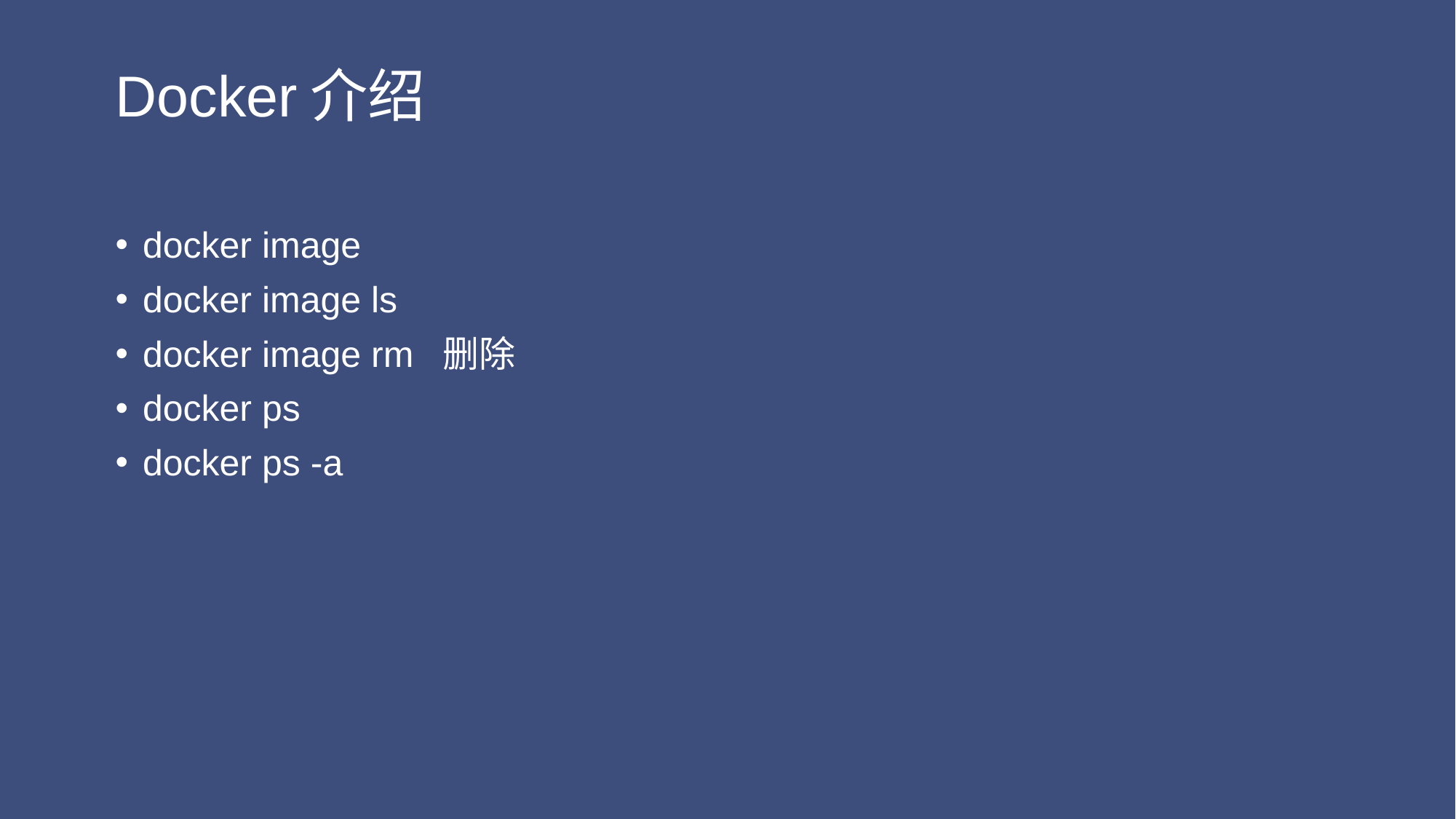

# Docker介绍
docker image
docker image ls
docker image rm  删除
docker ps
docker ps -a